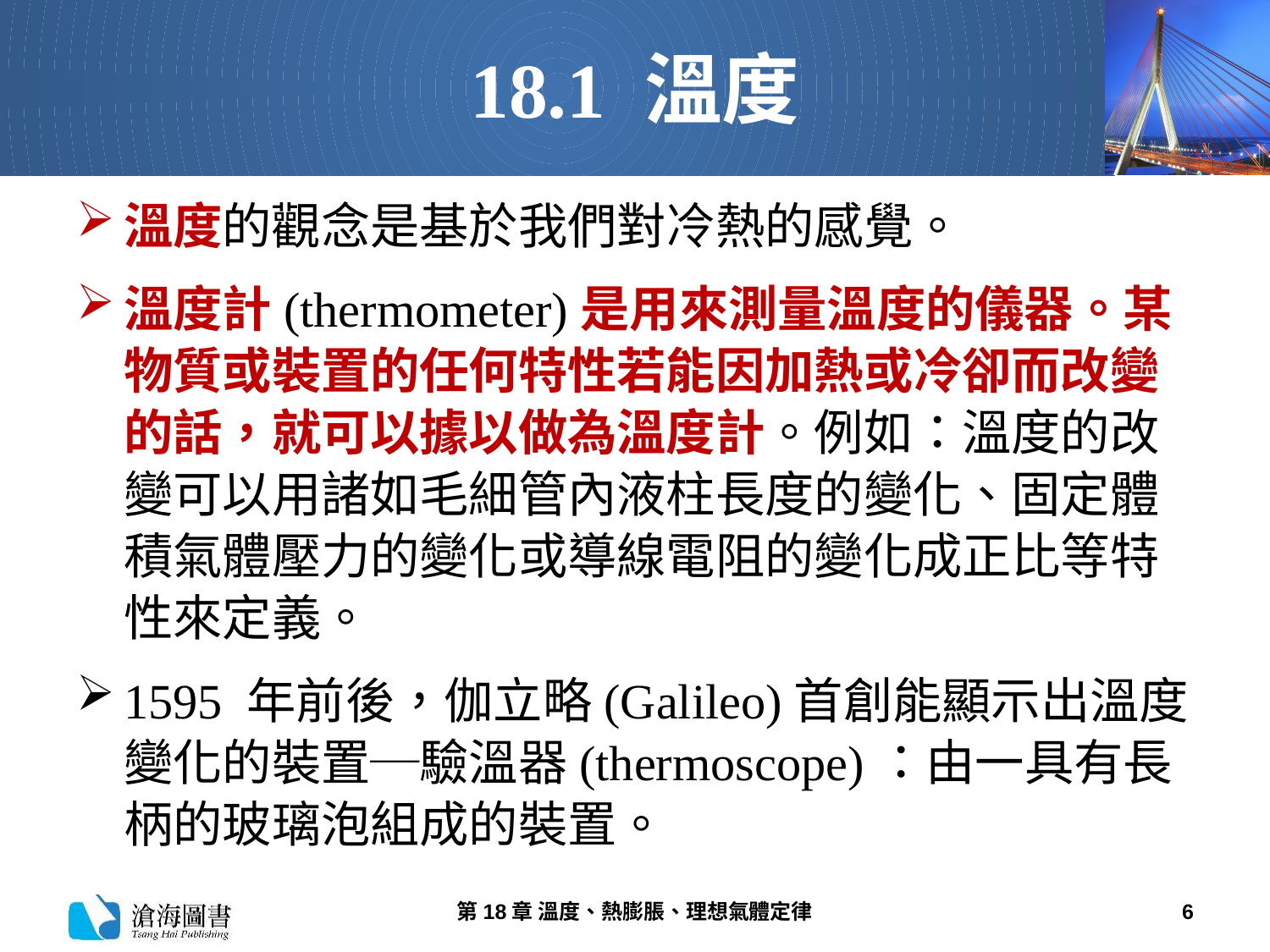

# 18.1 溫度
溫度的觀念是基於我們對冷熱的感覺。
溫度計(thermometer)是用來測量溫度的儀器。某物質或裝置的任何特性若能因加熱或冷卻而改變的話，就可以據以做為溫度計。例如：溫度的改變可以用諸如毛細管內液柱長度的變化、固定體積氣體壓力的變化或導線電阻的變化成正比等特性來定義。
1595 年前後，伽立略(Galileo)首創能顯示出溫度變化的裝置─驗溫器(thermoscope)：由一具有長柄的玻璃泡組成的裝置。
第18章 溫度、熱膨脹、理想氣體定律
6